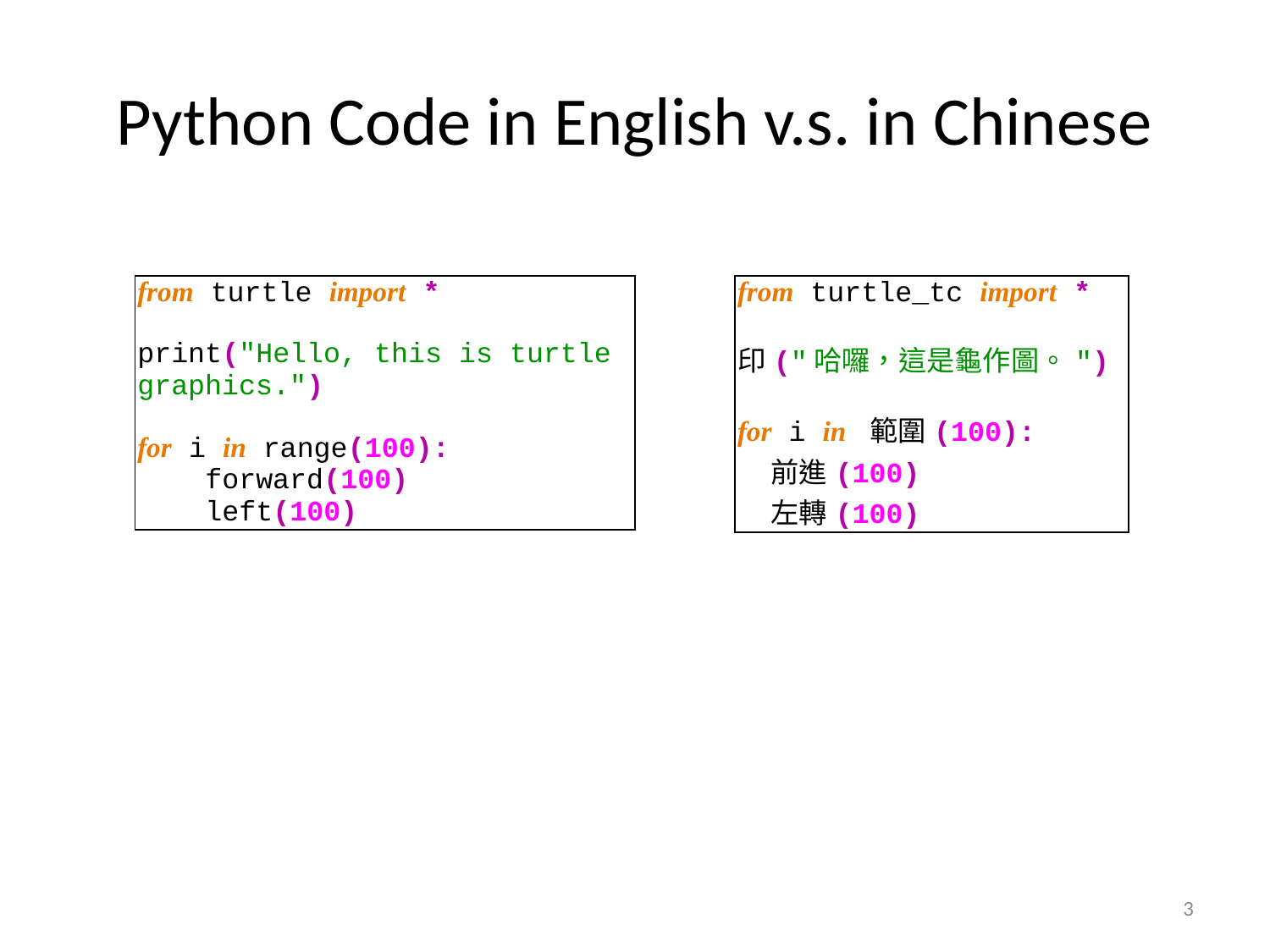

# Python Code in English v.s. in Chinese
| from turtle import \* |
| --- |
|  |
| print("Hello, this is turtle graphics.") |
|  |
| for i in range(100): |
| forward(100) |
| left(100) |
| from turtle\_tc import \* |
| --- |
|  |
| 印("哈囉，這是龜作圖。") |
|  |
| for i in 範圍(100): |
| 前進(100) |
| 左轉(100) |
3